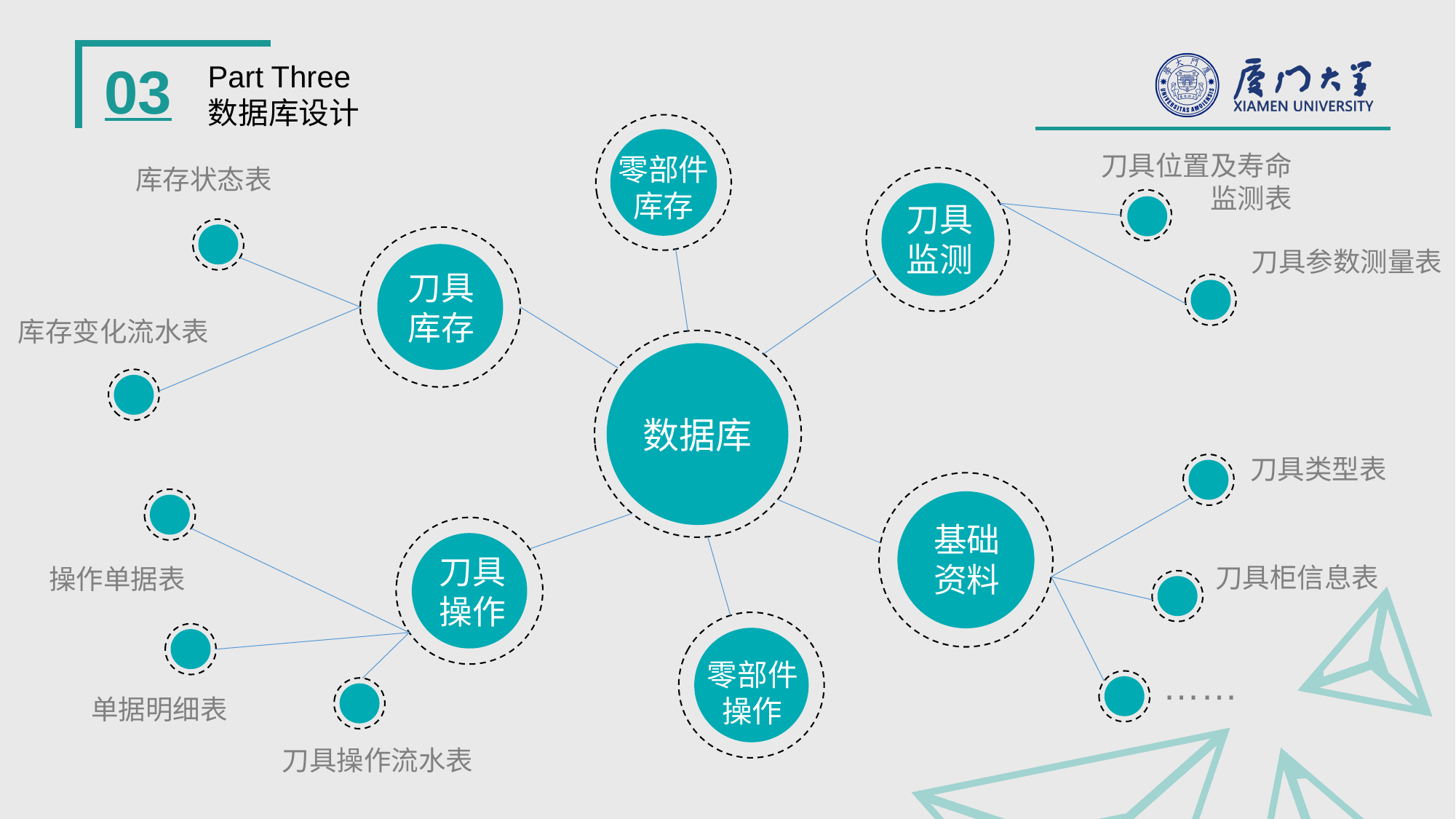

03
Part Three
数据库设计

刀具位置及寿命
监测表
零部件
库存
库存状态表

刀具
监测

刀具参数测量表
刀具
库存

库存变化流水表

数据库
刀具类型表

基础
资料

刀具
操作
刀具柜信息表
操作单据表

零部件
操作
……

单据明细表
刀具操作流水表